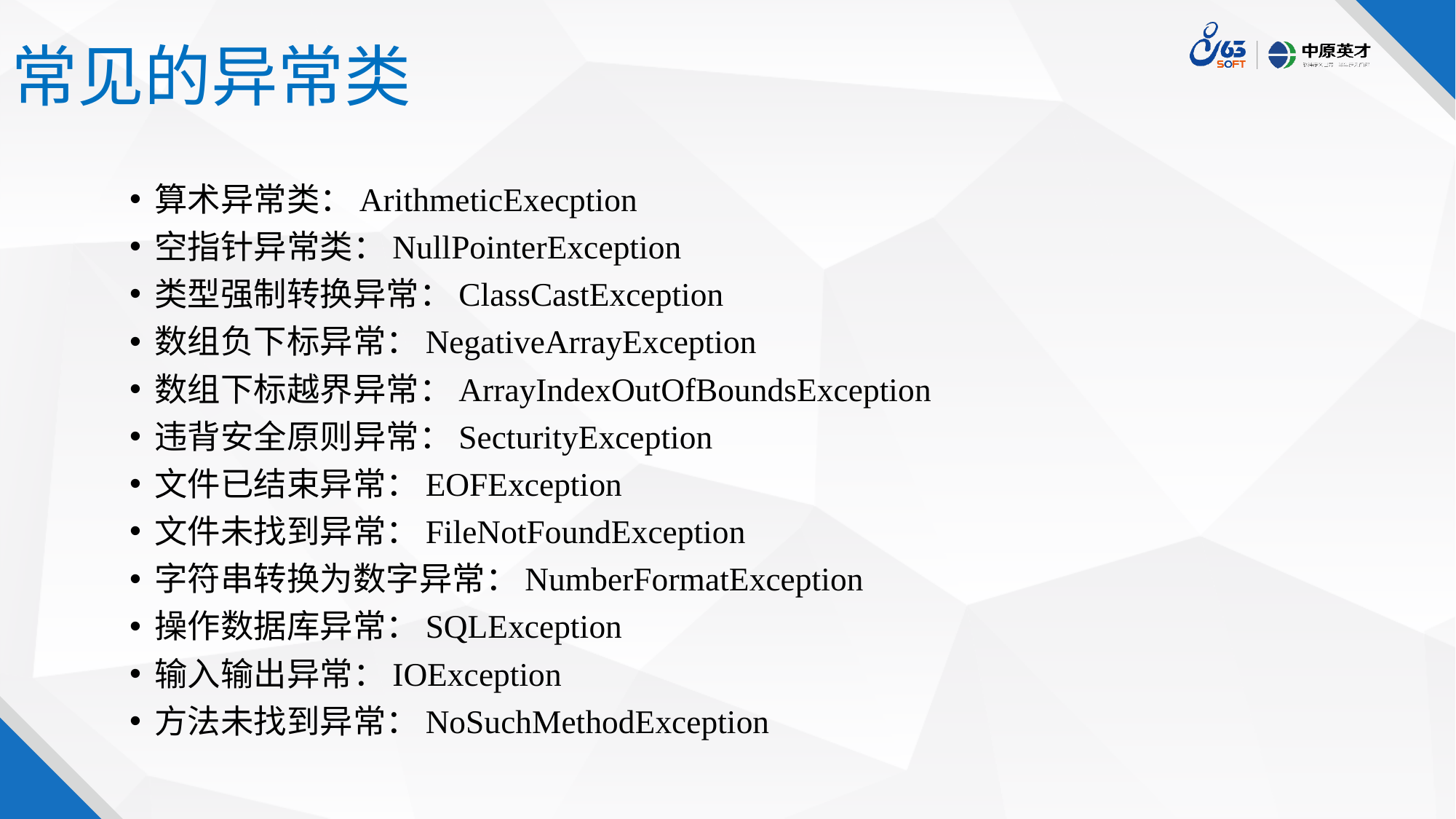

# 常见的异常类
算术异常类：ArithmeticExecption
空指针异常类：NullPointerException
类型强制转换异常：ClassCastException
数组负下标异常：NegativeArrayException
数组下标越界异常：ArrayIndexOutOfBoundsException
违背安全原则异常：SecturityException
文件已结束异常：EOFException
文件未找到异常：FileNotFoundException
字符串转换为数字异常：NumberFormatException
操作数据库异常：SQLException
输入输出异常：IOException
方法未找到异常：NoSuchMethodException